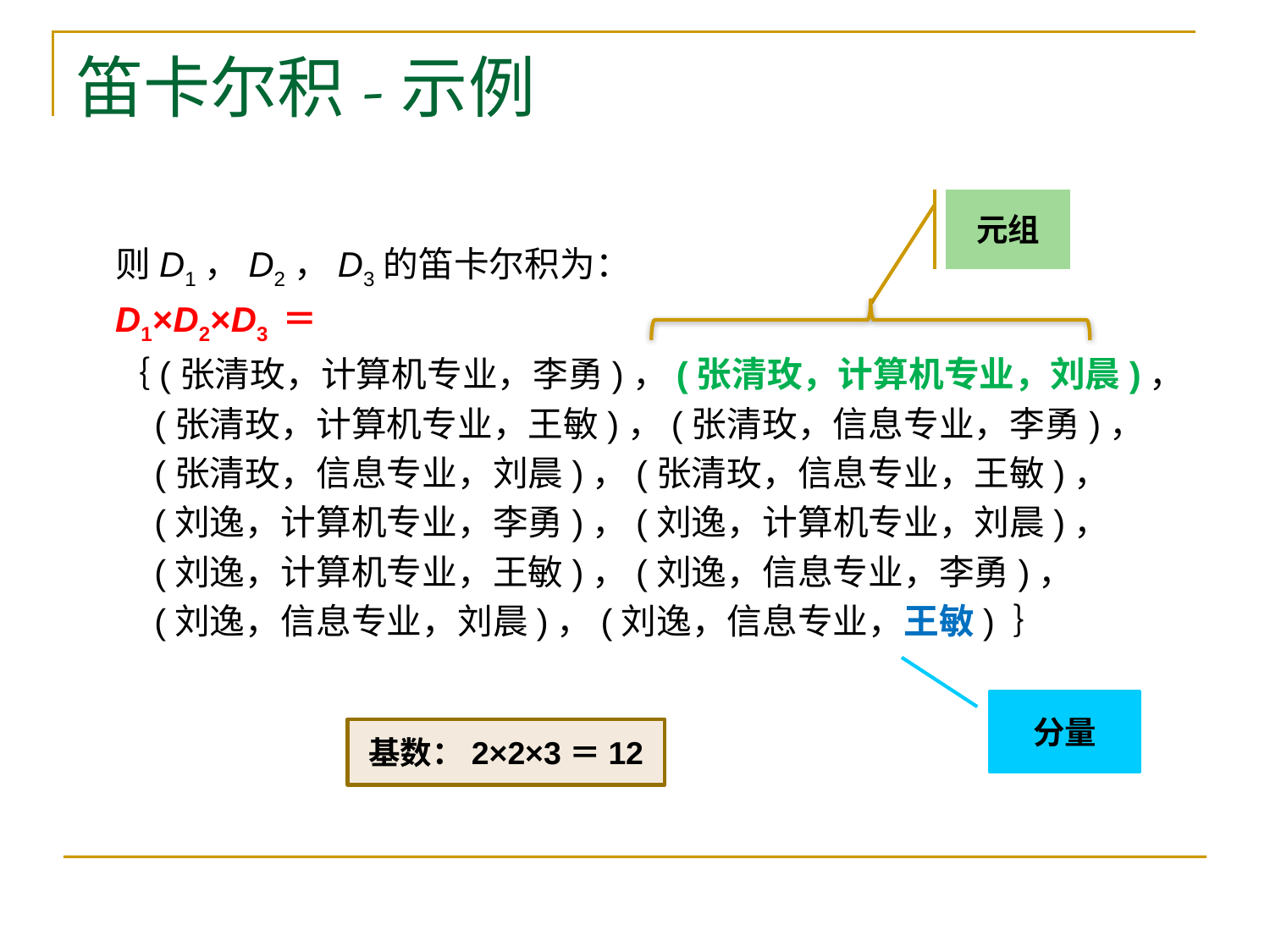

# 笛卡尔积-示例

则D1，D2，D3的笛卡尔积为：
D1×D2×D3 ＝
｛(张清玫，计算机专业，李勇)，(张清玫，计算机专业，刘晨)，
    (张清玫，计算机专业，王敏)，(张清玫，信息专业，李勇)，
    (张清玫，信息专业，刘晨)，(张清玫，信息专业，王敏)，
    (刘逸，计算机专业，李勇)，(刘逸，计算机专业，刘晨)，
    (刘逸，计算机专业，王敏)，(刘逸，信息专业，李勇)，
    (刘逸，信息专业，刘晨)，(刘逸，信息专业，王敏) ｝

元组
分量
基数：2×2×3＝12